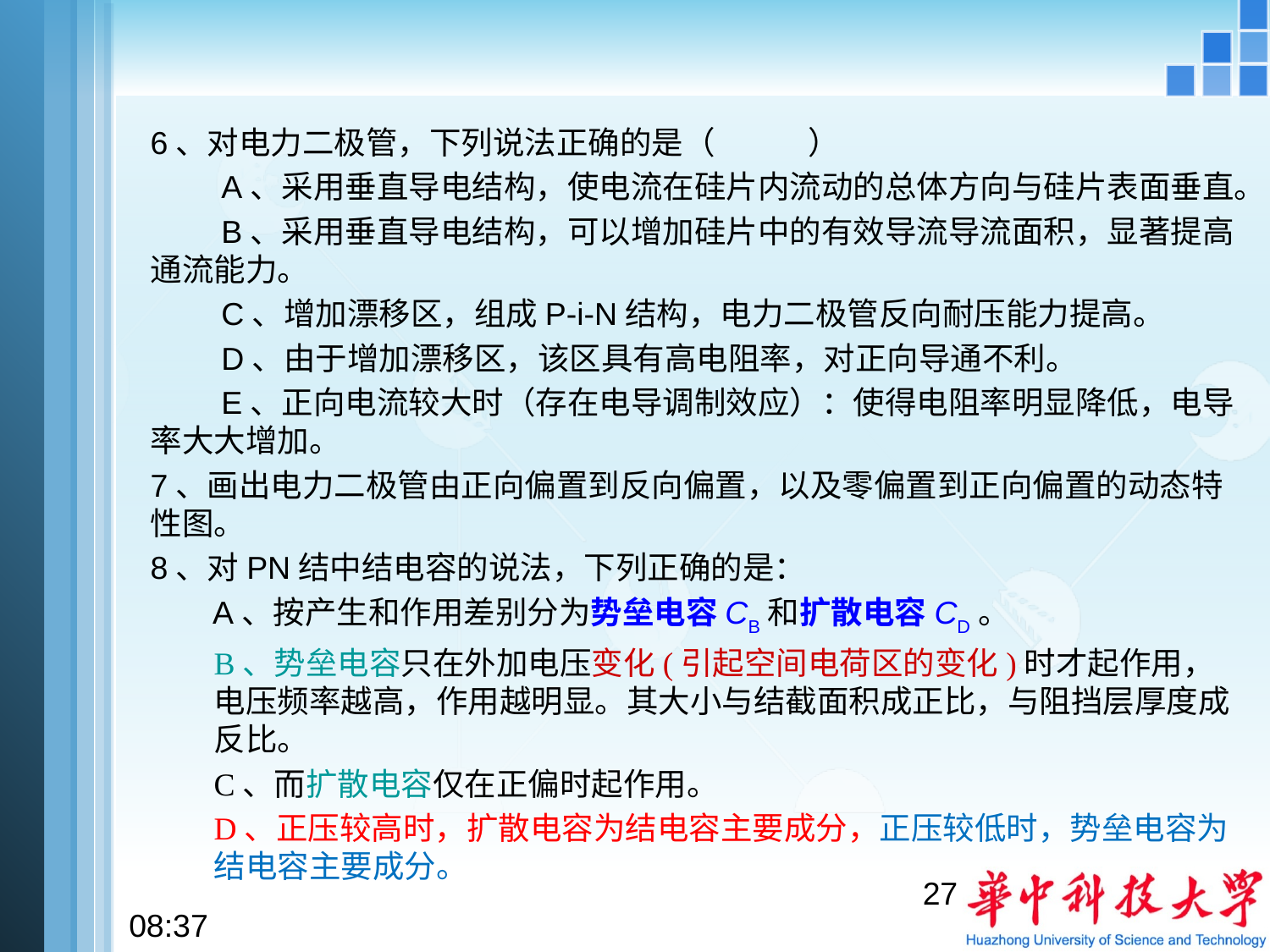

#
6、对电力二极管，下列说法正确的是（             ）
        A、采用垂直导电结构，使电流在硅片内流动的总体方向与硅片表面垂直。
        B、采用垂直导电结构，可以增加硅片中的有效导流导流面积，显著提高通流能力。
        C、增加漂移区，组成P-i-N结构，电力二极管反向耐压能力提高。
        D、由于增加漂移区，该区具有高电阻率，对正向导通不利。
        E、正向电流较大时（存在电导调制效应）：使得电阻率明显降低，电导率大大增加。
7、画出电力二极管由正向偏置到反向偏置，以及零偏置到正向偏置的动态特性图。
8、对PN结中结电容的说法，下列正确的是：
       A、按产生和作用差别分为势垒电容CB和扩散电容CD。
B、势垒电容只在外加电压变化(引起空间电荷区的变化)时才起作用，电压频率越高，作用越明显。其大小与结截面积成正比，与阻挡层厚度成反比。
C、而扩散电容仅在正偏时起作用。
D、正压较高时，扩散电容为结电容主要成分，正压较低时，势垒电容为结电容主要成分。

27
08:37